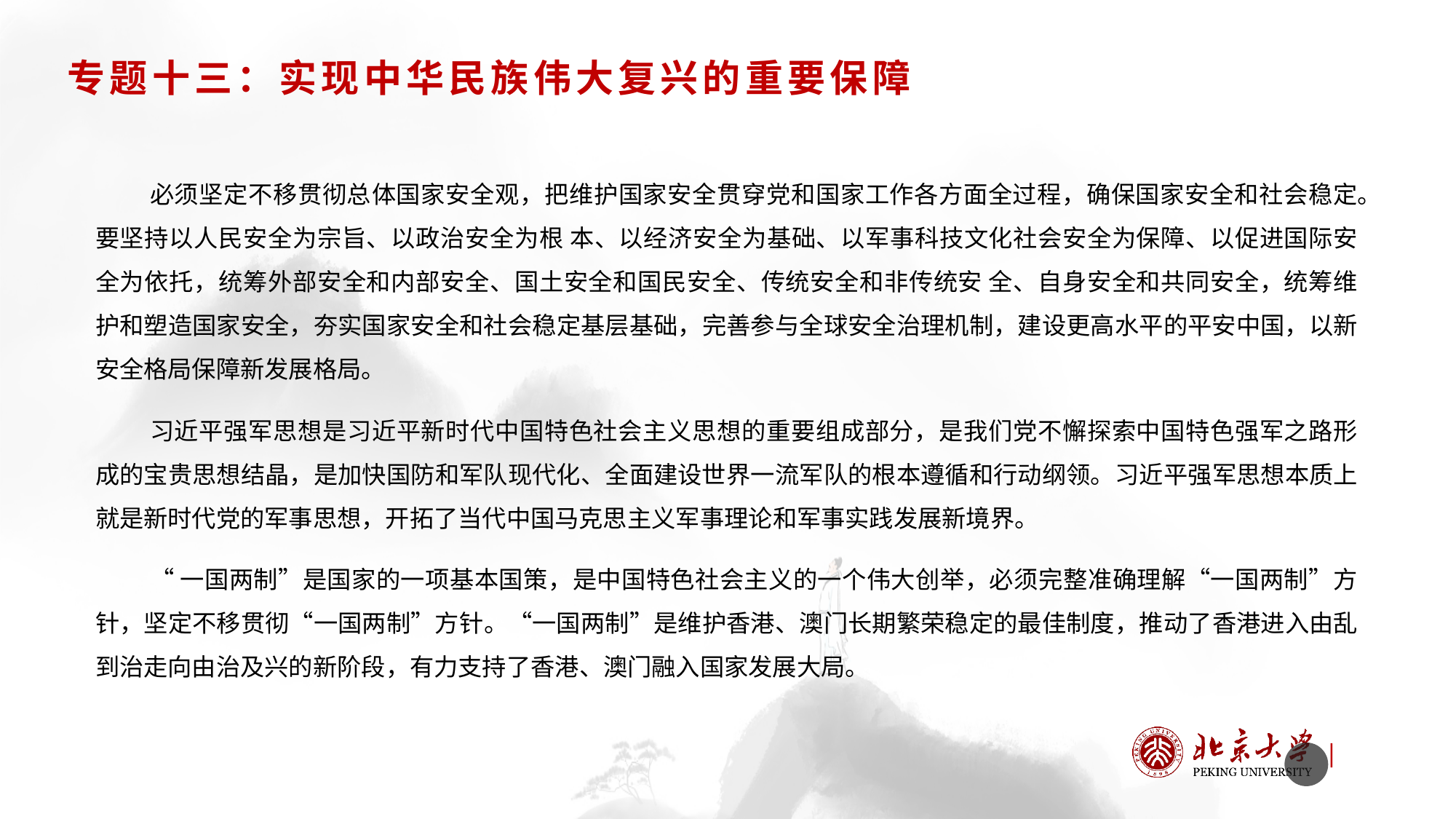

专题十三：实现中华民族伟大复兴的重要保障

必须坚定不移贯彻总体国家安全观，把维护国家安全贯穿党和国家工作各方面全过程，确保国家安全和社会稳定。要坚持以人民安全为宗旨、以政治安全为根 本、以经济安全为基础、以军事科技文化社会安全为保障、以促进国际安全为依托，统筹外部安全和内部安全、国土安全和国民安全、传统安全和非传统安 全、自身安全和共同安全，统筹维护和塑造国家安全，夯实国家安全和社会稳定基层基础，完善参与全球安全治理机制，建设更高水平的平安中国，以新安全格局保障新发展格局。
习近平强军思想是习近平新时代中国特色社会主义思想的重要组成部分，是我们党不懈探索中国特色强军之路形成的宝贵思想结晶，是加快国防和军队现代化、全面建设世界一流军队的根本遵循和行动纲领。习近平强军思想本质上就是新时代党的军事思想，开拓了当代中国马克思主义军事理论和军事实践发展新境界。
“一国两制”是国家的一项基本国策，是中国特色社会主义的一个伟大创举，必须完整准确理解“一国两制”方针，坚定不移贯彻“一国两制”方针。“一国两制”是维护香港、澳门长期繁荣稳定的最佳制度，推动了香港进入由乱到治走向由治及兴的新阶段，有力支持了香港、澳门融入国家发展大局。
42